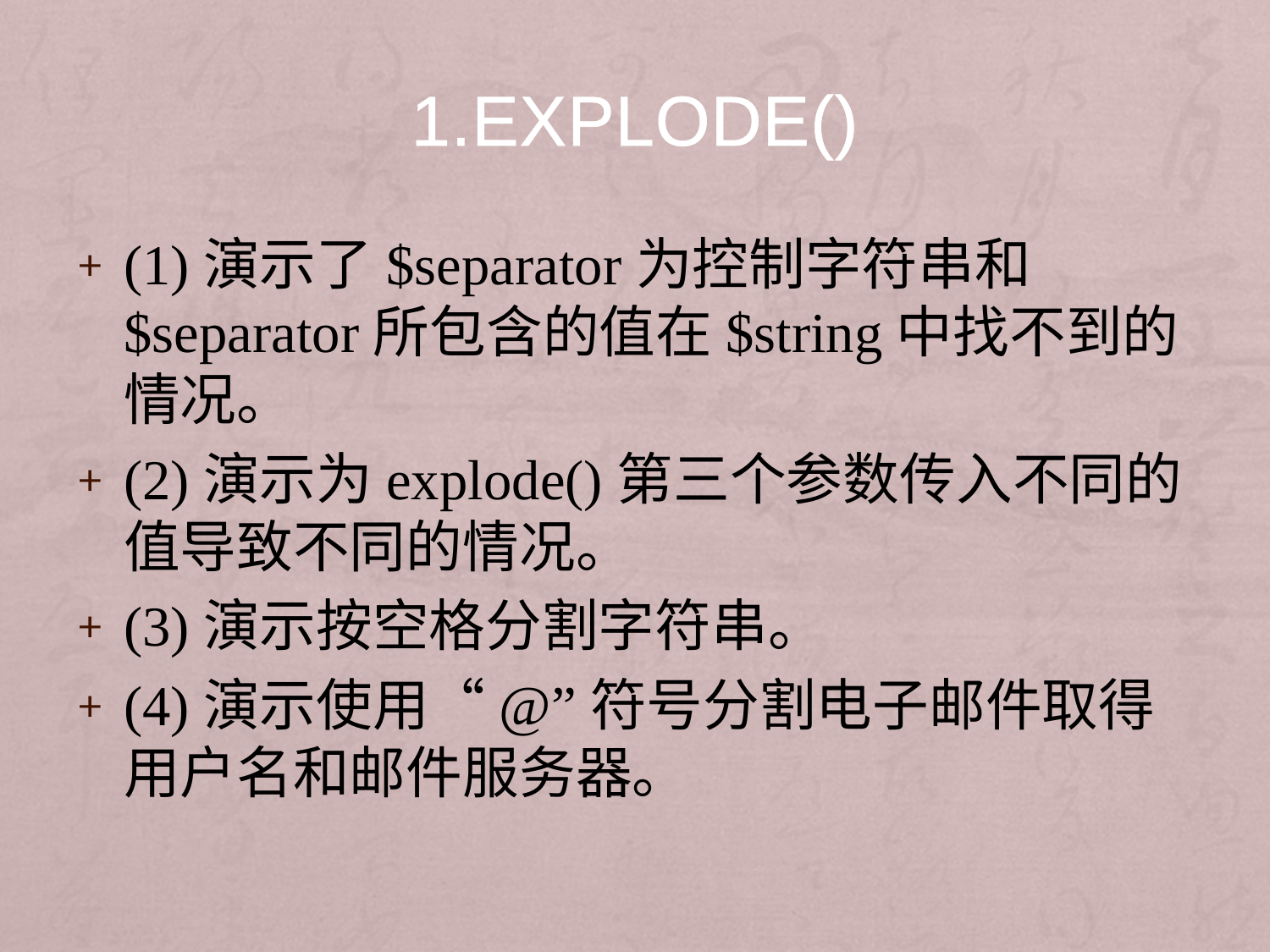

# 1.explode()
(1)演示了$separator为控制字符串和$separator所包含的值在$string中找不到的情况。
(2)演示为explode()第三个参数传入不同的值导致不同的情况。
(3)演示按空格分割字符串。
(4)演示使用“@”符号分割电子邮件取得用户名和邮件服务器。